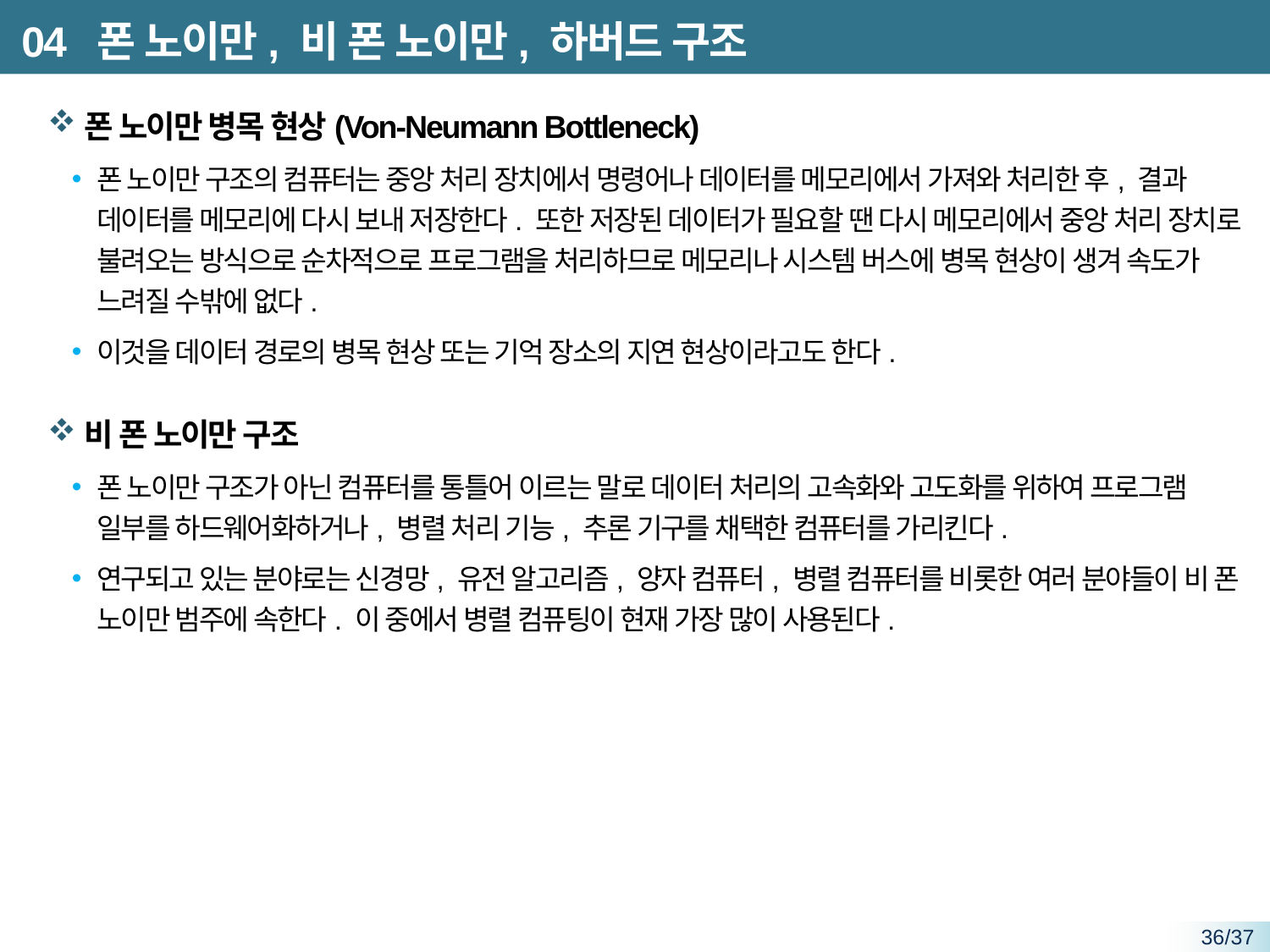

# 04  폰 노이만, 비 폰 노이만, 하버드 구조
폰 노이만 병목 현상(Von-Neumann Bottleneck)
폰 노이만 구조의 컴퓨터는 중앙 처리 장치에서 명령어나 데이터를 메모리에서 가져와 처리한 후, 결과 데이터를 메모리에 다시 보내 저장한다. 또한 저장된 데이터가 필요할 땐 다시 메모리에서 중앙 처리 장치로 불려오는 방식으로 순차적으로 프로그램을 처리하므로 메모리나 시스템 버스에 병목 현상이 생겨 속도가 느려질 수밖에 없다.
이것을 데이터 경로의 병목 현상 또는 기억 장소의 지연 현상이라고도 한다.
비 폰 노이만 구조
폰 노이만 구조가 아닌 컴퓨터를 통틀어 이르는 말로 데이터 처리의 고속화와 고도화를 위하여 프로그램 일부를 하드웨어화하거나, 병렬 처리 기능, 추론 기구를 채택한 컴퓨터를 가리킨다.
연구되고 있는 분야로는 신경망, 유전 알고리즘, 양자 컴퓨터, 병렬 컴퓨터를 비롯한 여러 분야들이 비 폰 노이만 범주에 속한다. 이 중에서 병렬 컴퓨팅이 현재 가장 많이 사용된다.